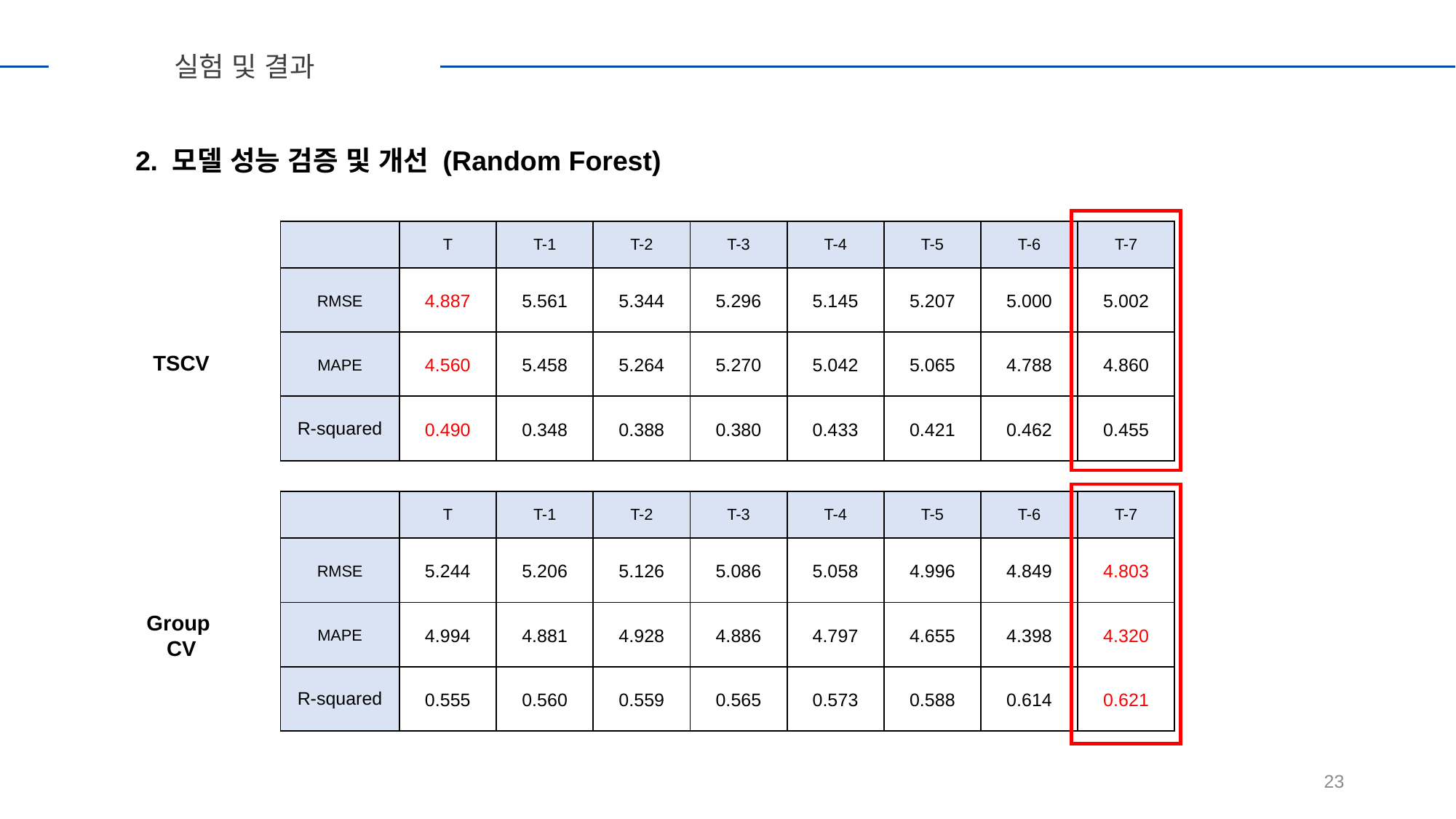

실험 및 결과
2. 모델 성능 검증 및 개선 (Random Forest)

|  | T | T-1 | T-2 | T-3 | T-4 | T-5 | T-6 | T-7 |
| --- | --- | --- | --- | --- | --- | --- | --- | --- |
| RMSE | 4.887 | 5.561 | 5.344 | 5.296 | 5.145 | 5.207 | 5.000 | 5.002 |
| MAPE | 4.560 | 5.458 | 5.264 | 5.270 | 5.042 | 5.065 | 4.788 | 4.860 |
| R-squared | 0.490 | 0.348 | 0.388 | 0.380 | 0.433 | 0.421 | 0.462 | 0.455 |
TSCV

|  | T | T-1 | T-2 | T-3 | T-4 | T-5 | T-6 | T-7 |
| --- | --- | --- | --- | --- | --- | --- | --- | --- |
| RMSE | 5.244 | 5.206 | 5.126 | 5.086 | 5.058 | 4.996 | 4.849 | 4.803 |
| MAPE | 4.994 | 4.881 | 4.928 | 4.886 | 4.797 | 4.655 | 4.398 | 4.320 |
| R-squared | 0.555 | 0.560 | 0.559 | 0.565 | 0.573 | 0.588 | 0.614 | 0.621 |
Group
CV
23